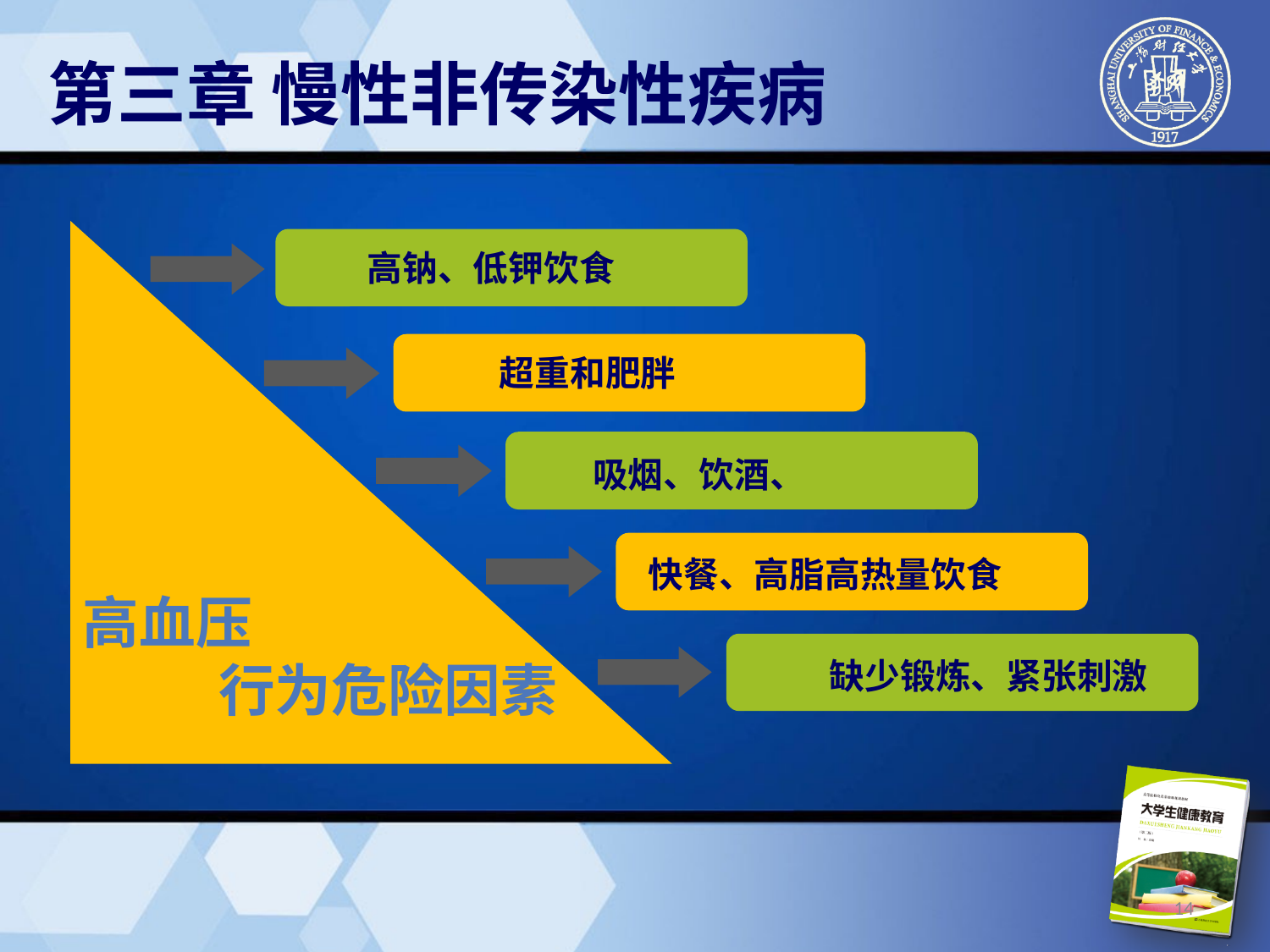

第三章 慢性非传染性疾病

         高钠、低钾饮食

超重和肥胖

吸烟、饮酒、

 快餐、高脂高热量饮食

缺少锻炼、紧张刺激
高血压
      行为危险因素
14